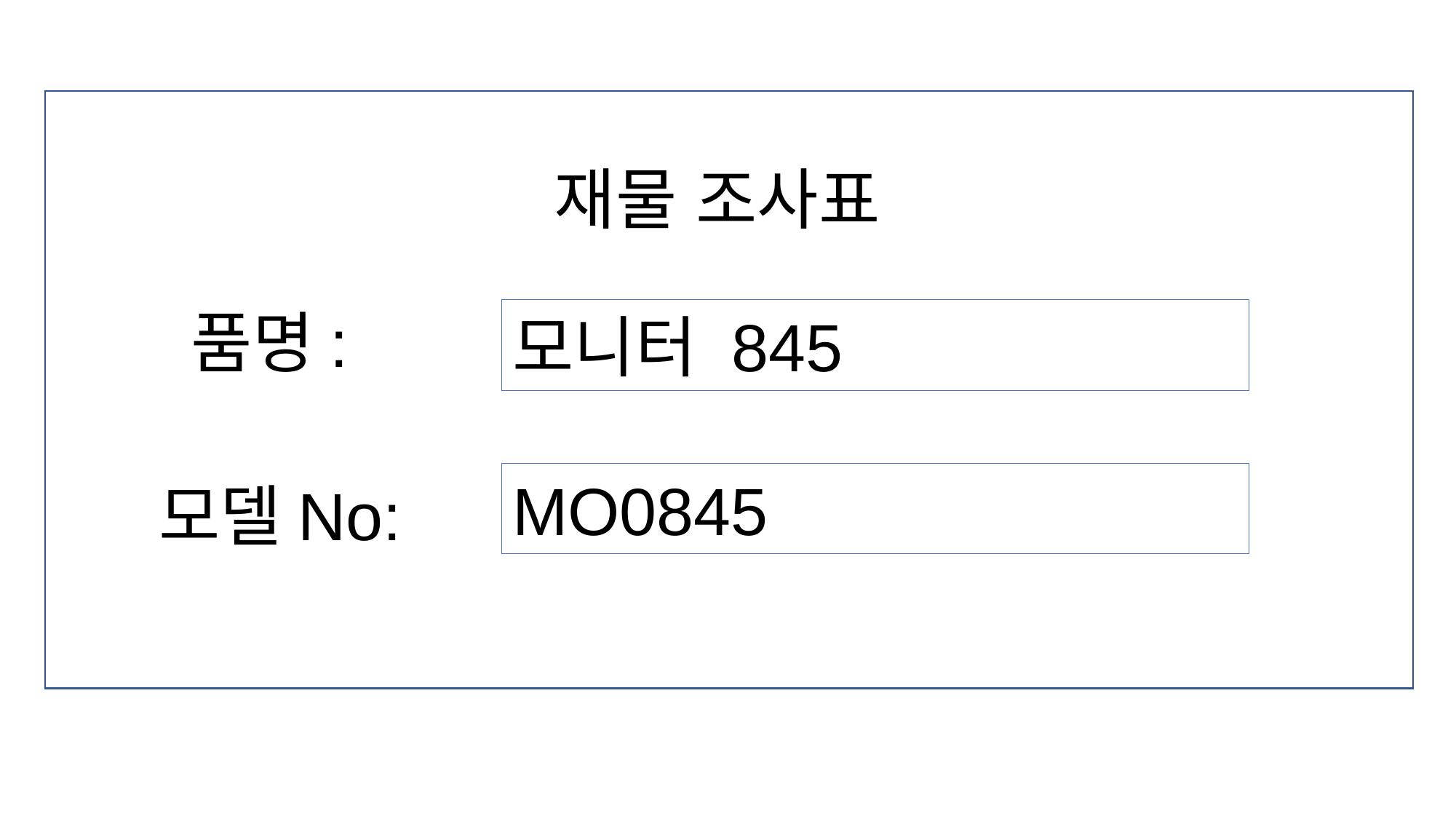

재물 조사표
품명:
모니터 845
MO0845
모델No: